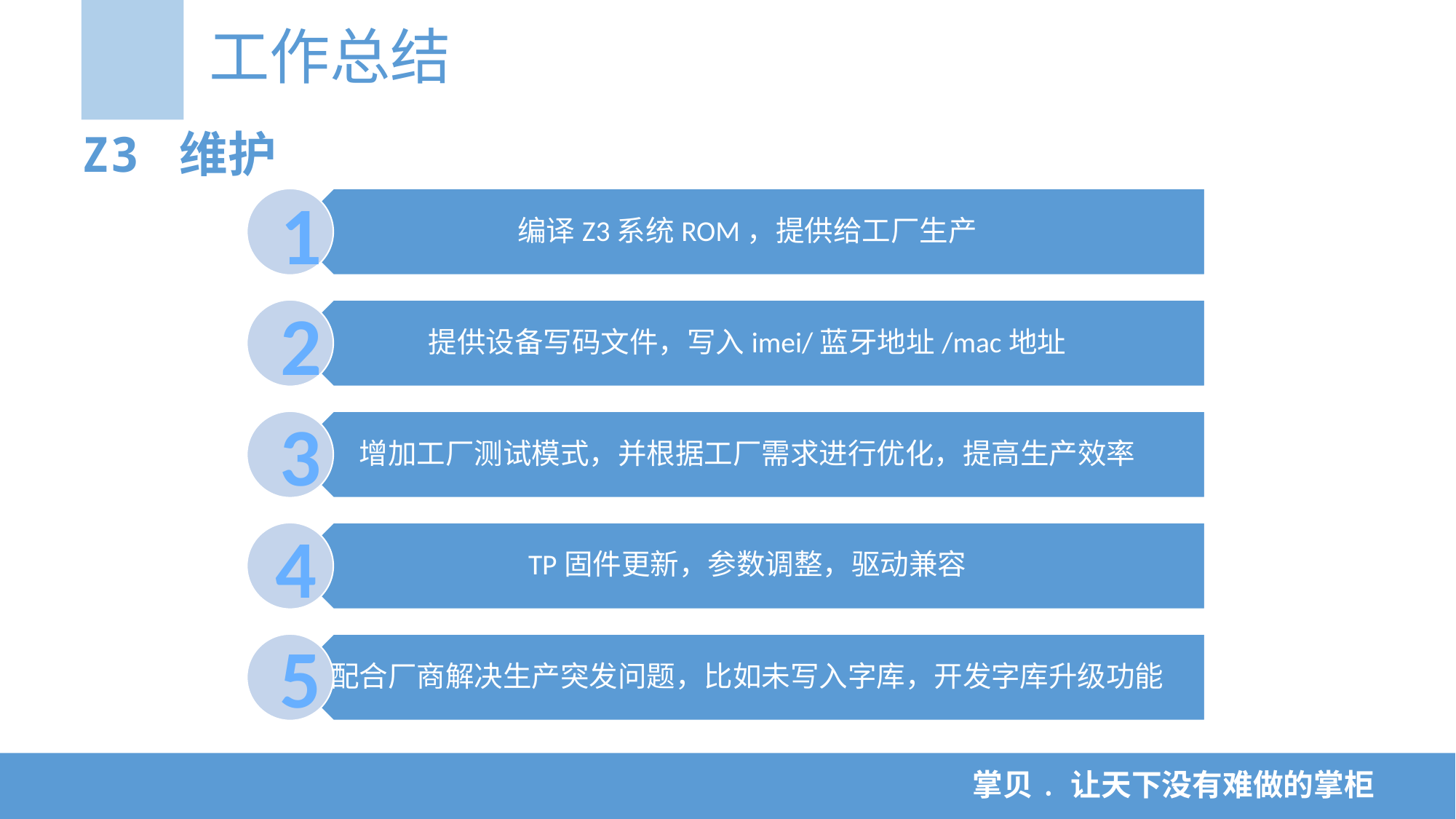

工作总结
Z3 维护
1
编译Z3系统ROM，提供给工厂生产
提供设备写码文件，写入imei/蓝牙地址/mac地址
增加工厂测试模式，并根据工厂需求进行优化，提高生产效率
TP固件更新，参数调整，驱动兼容
配合厂商解决生产突发问题，比如未写入字库，开发字库升级功能
2
3
4
5